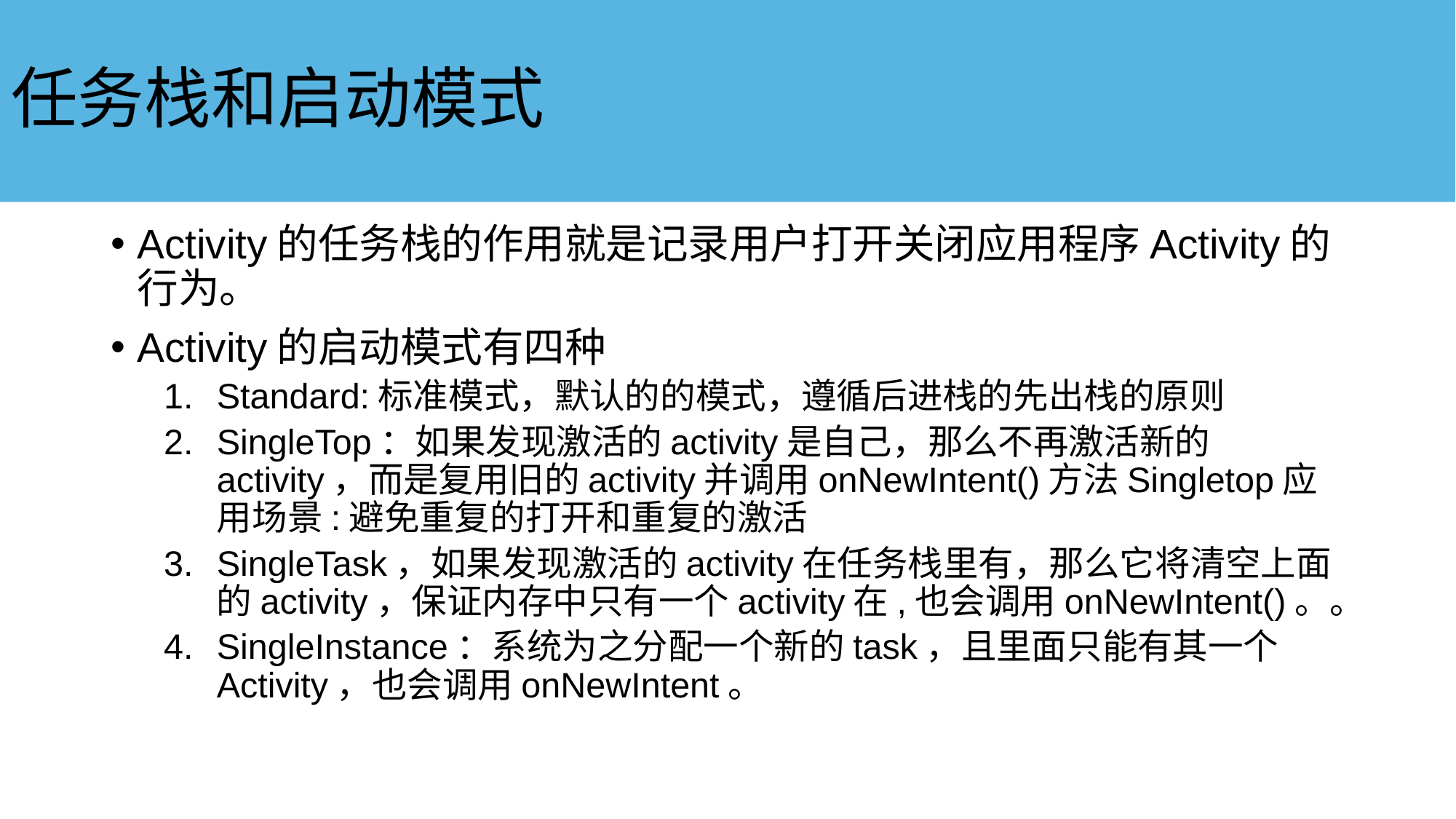

# 任务栈和启动模式
Activity的任务栈的作用就是记录用户打开关闭应用程序Activity的行为。
Activity的启动模式有四种
Standard:标准模式，默认的的模式，遵循后进栈的先出栈的原则
SingleTop：如果发现激活的activity是自己，那么不再激活新的activity，而是复用旧的activity并调用onNewIntent()方法Singletop应用场景:避免重复的打开和重复的激活
SingleTask，如果发现激活的activity在任务栈里有，那么它将清空上面的activity，保证内存中只有一个activity在,也会调用onNewIntent()。。
SingleInstance：系统为之分配一个新的task，且里面只能有其一个Activity，也会调用onNewIntent。